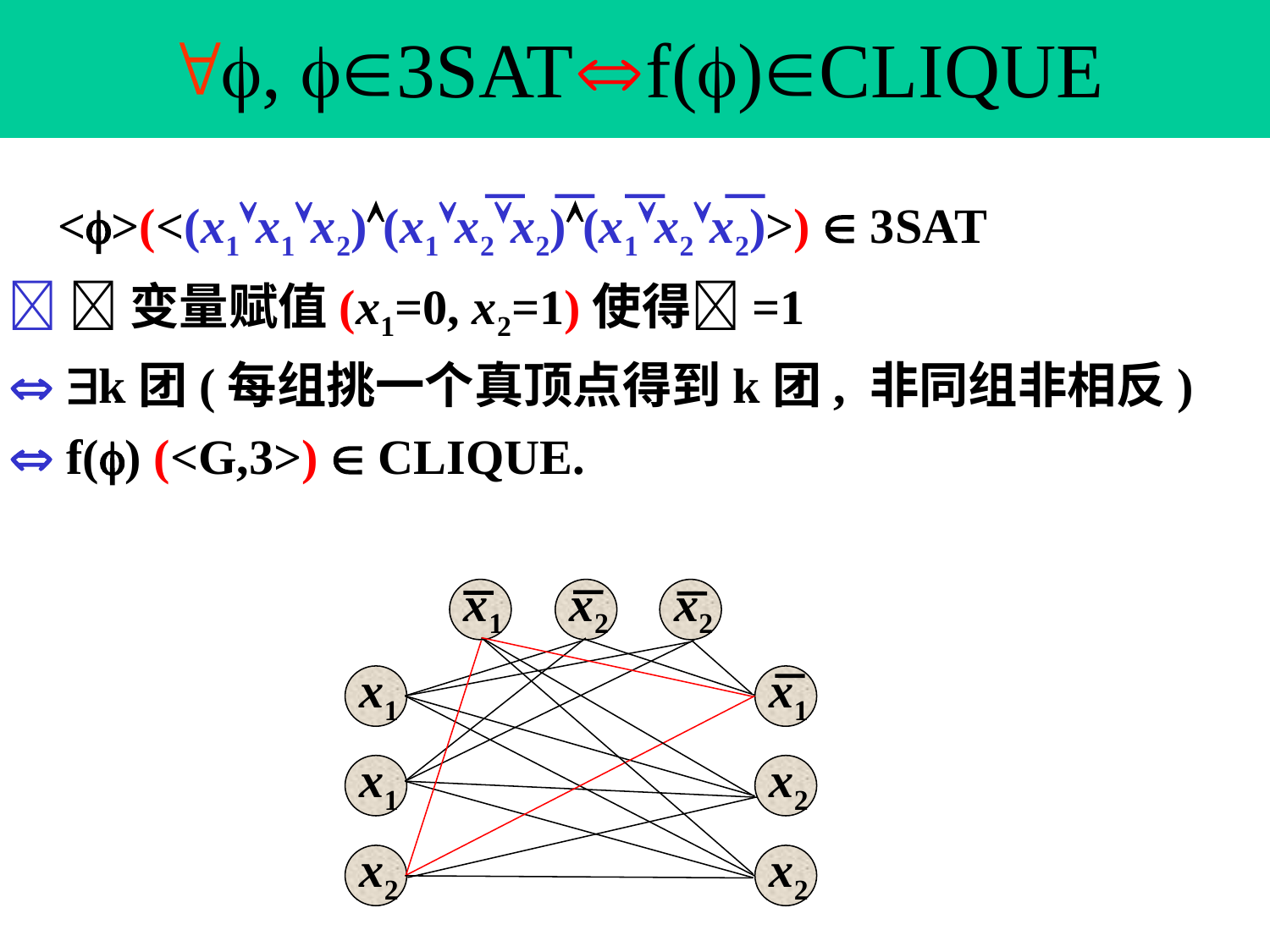

# ∀φ, φ∈3SAT⇔f(φ)∈CLIQUE
    <φ>(<(x1∨x1∨x2)∧(x1∨x2∨x2)∧(x1∨x2∨x2)>) ∈ 3SAT
⇔ ∃变量赋值(x1=0, x2=1)使得φ=1
⇔ ∃k团(每组挑一个真顶点得到k团, 非同组非相反)
⇔ f(φ) (<G,3>) ∈ CLIQUE.

x1
x2
x2

x1
x1

x1
x2

x2
x2